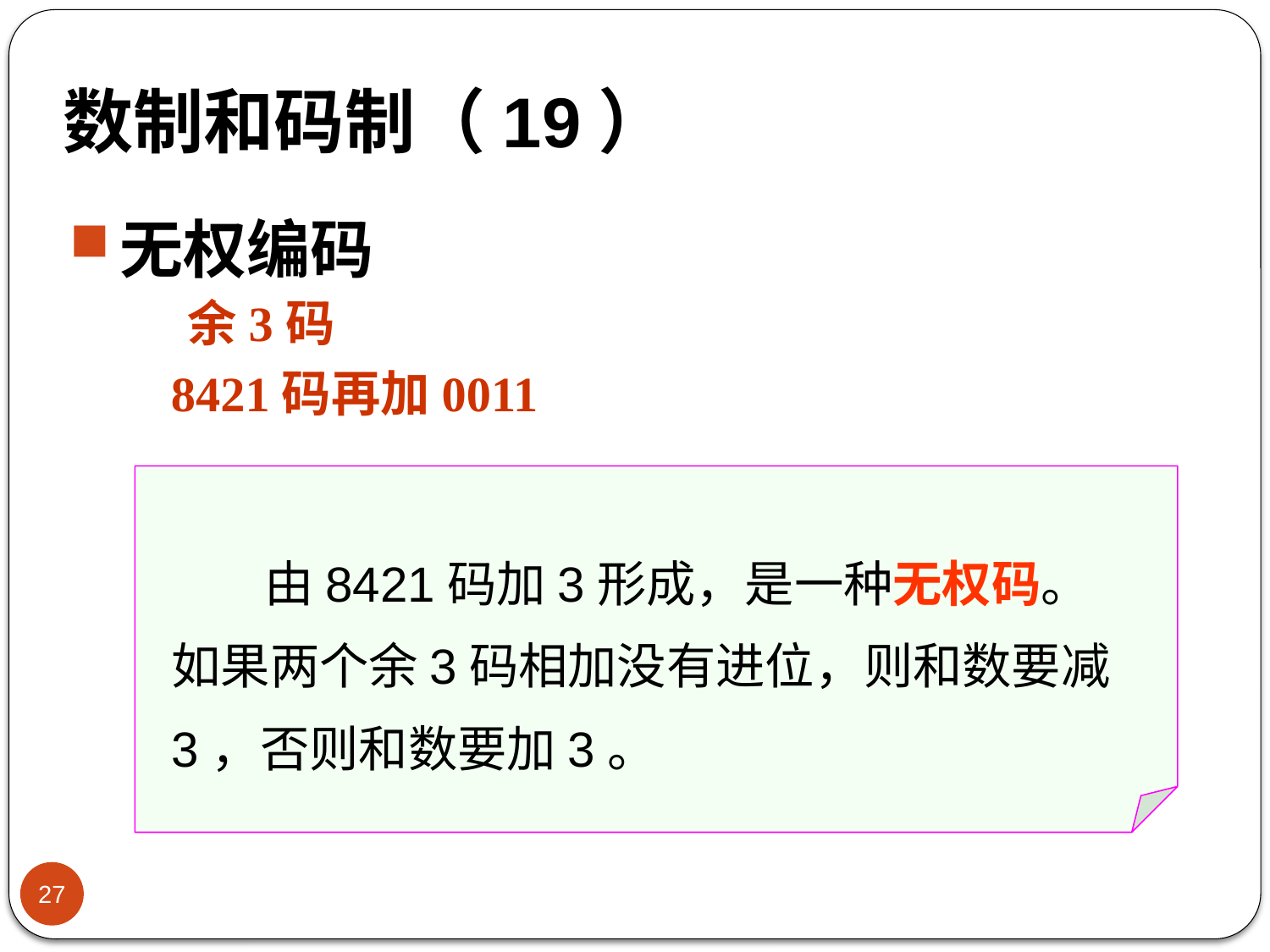

# 数制和码制（19）
无权编码
 余3码
8421码再加0011

由8421码加3形成，是一种无权码。如果两个余3码相加没有进位，则和数要减3，否则和数要加3。
27